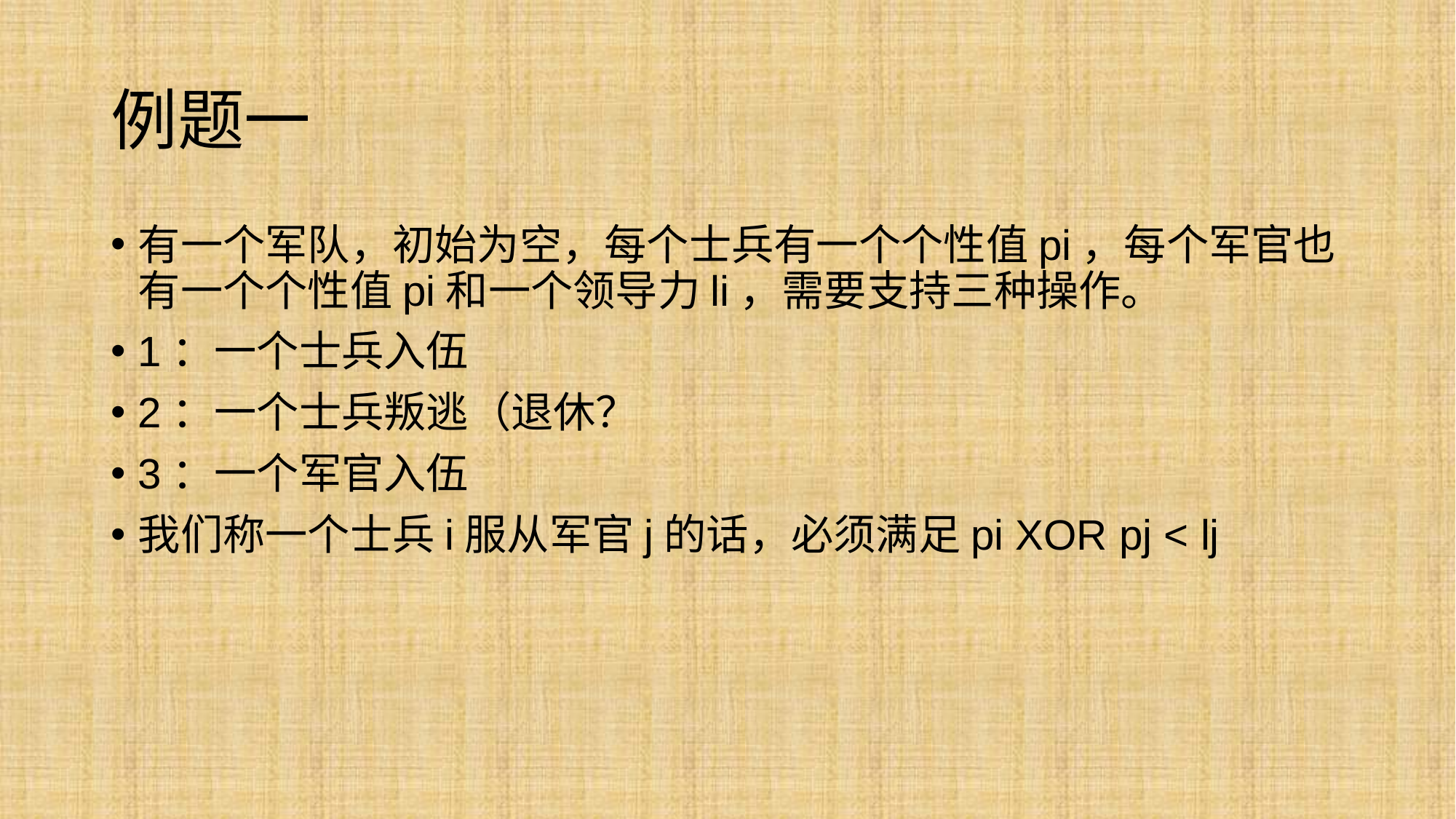

# 例题一
有一个军队，初始为空，每个士兵有一个个性值pi，每个军官也有一个个性值pi和一个领导力li，需要支持三种操作。
1：一个士兵入伍
2：一个士兵叛逃（退休？
3：一个军官入伍
我们称一个士兵i服从军官j的话，必须满足pi XOR pj < lj